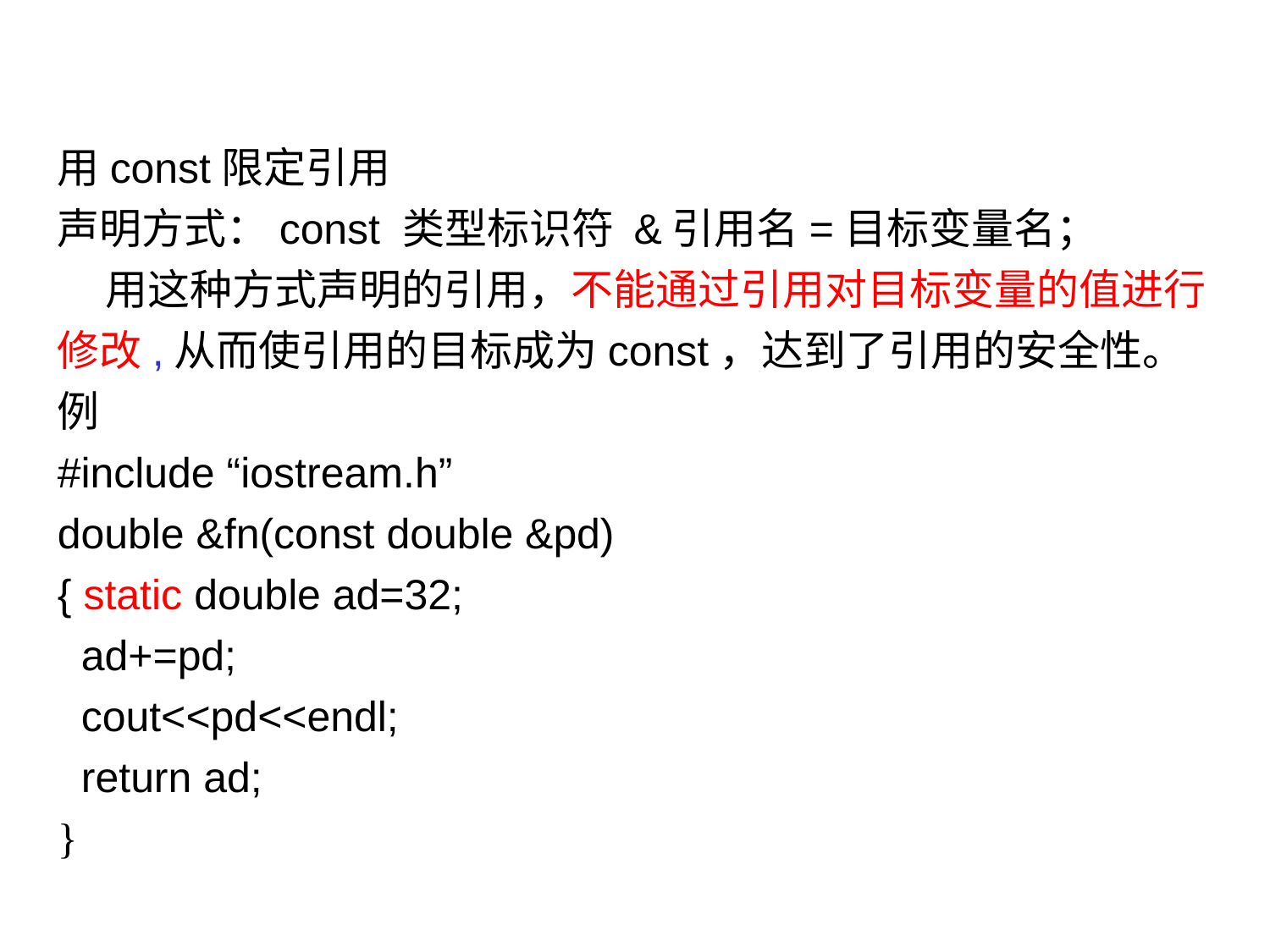

用const限定引用
声明方式：const 类型标识符 &引用名=目标变量名；
    用这种方式声明的引用，不能通过引用对目标变量的值进行修改,从而使引用的目标成为const，达到了引用的安全性。
例
#include “iostream.h”
double &fn(const double &pd)
{ static double ad=32;
  ad+=pd;
  cout<<pd<<endl;
  return ad;
}